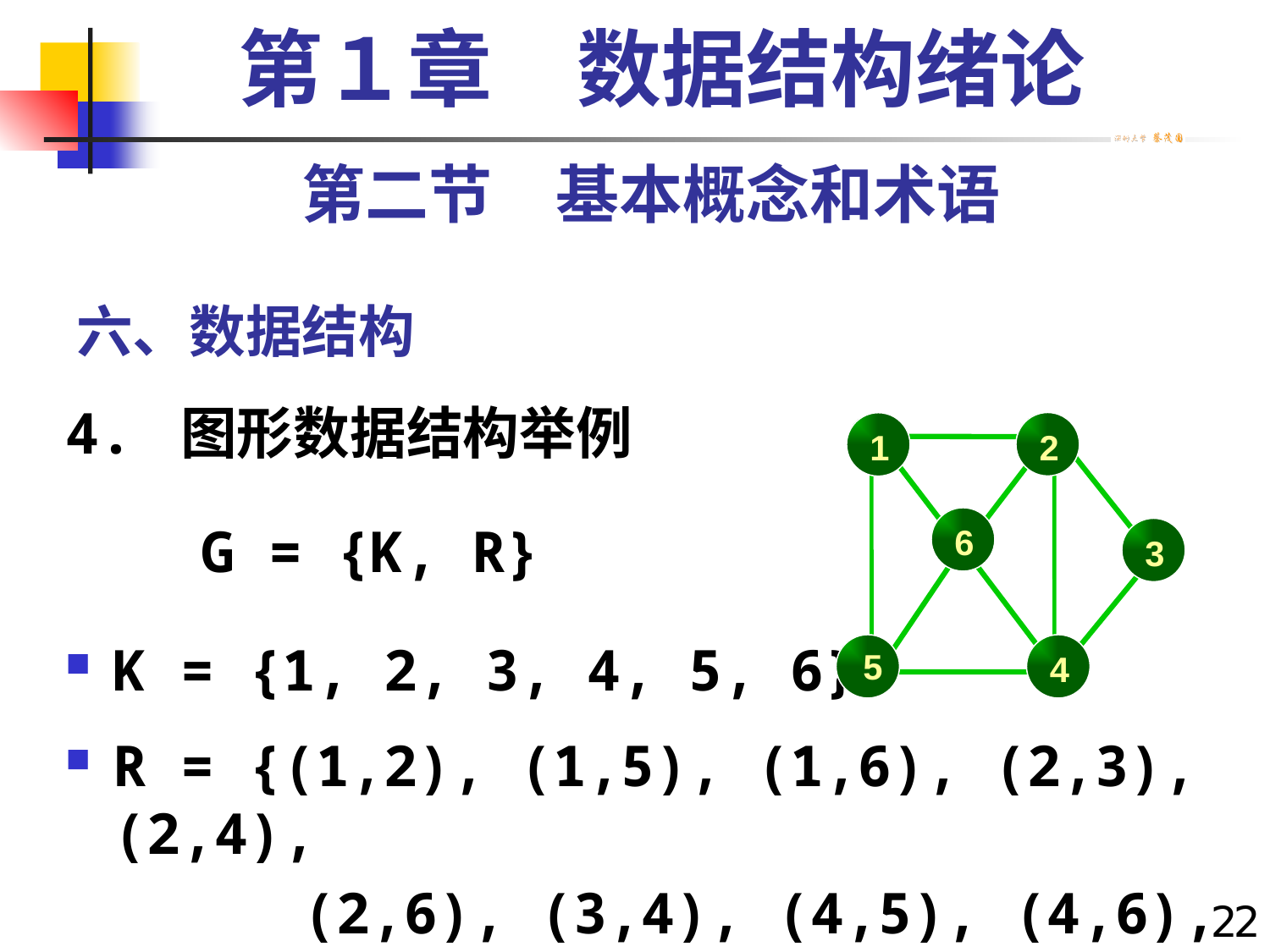

第１章　数据结构绪论
第二节　基本概念和术语
# 六、数据结构
4. 图形数据结构举例
    G = {K, R}
K = {1, 2, 3, 4, 5, 6}
R = {(1,2), (1,5), (1,6), (2,3), (2,4),
       (2,6), (3,4), (4,5), (4,6), (5,6)}

2

1

6

3

5

4

22